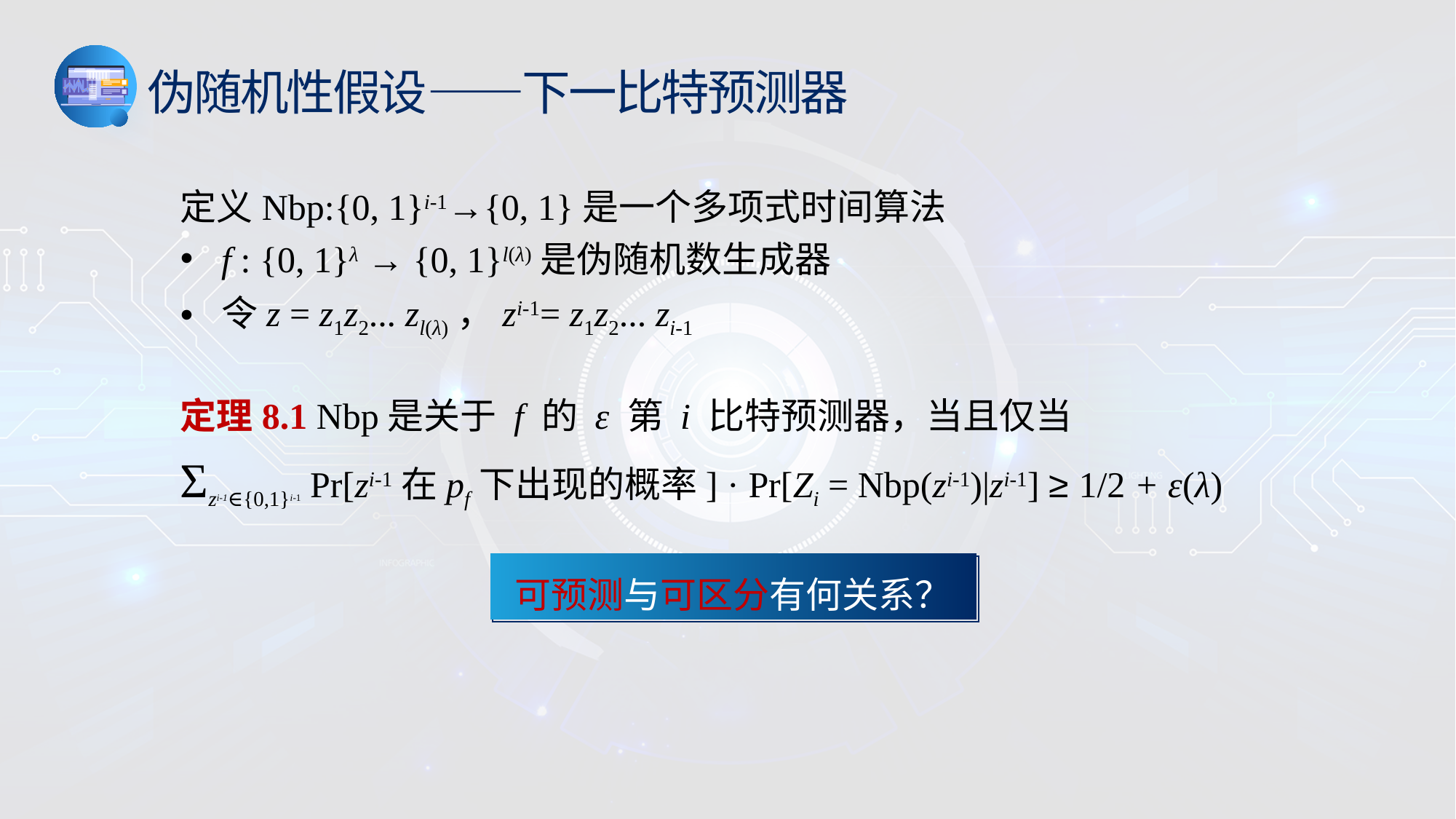

伪随机性假设——下一比特预测器

定义Nbp:{0, 1}i-1→{0, 1}是一个多项式时间算法
f : {0, 1}λ → {0, 1}l(λ)是伪随机数生成器
令z = z1z2... zl(λ)，zi-1= z1z2... zi-1
定理8.1 Nbp是关于 f 的 ε 第 i 比特预测器，当且仅当
Ʃzi-1∈{0,1}i-1 Pr[zi-1在pf下出现的概率] · Pr[Zi = Nbp(zi-1)|zi-1] ≥ 1/2 + ε(λ)

可预测与可区分有何关系？